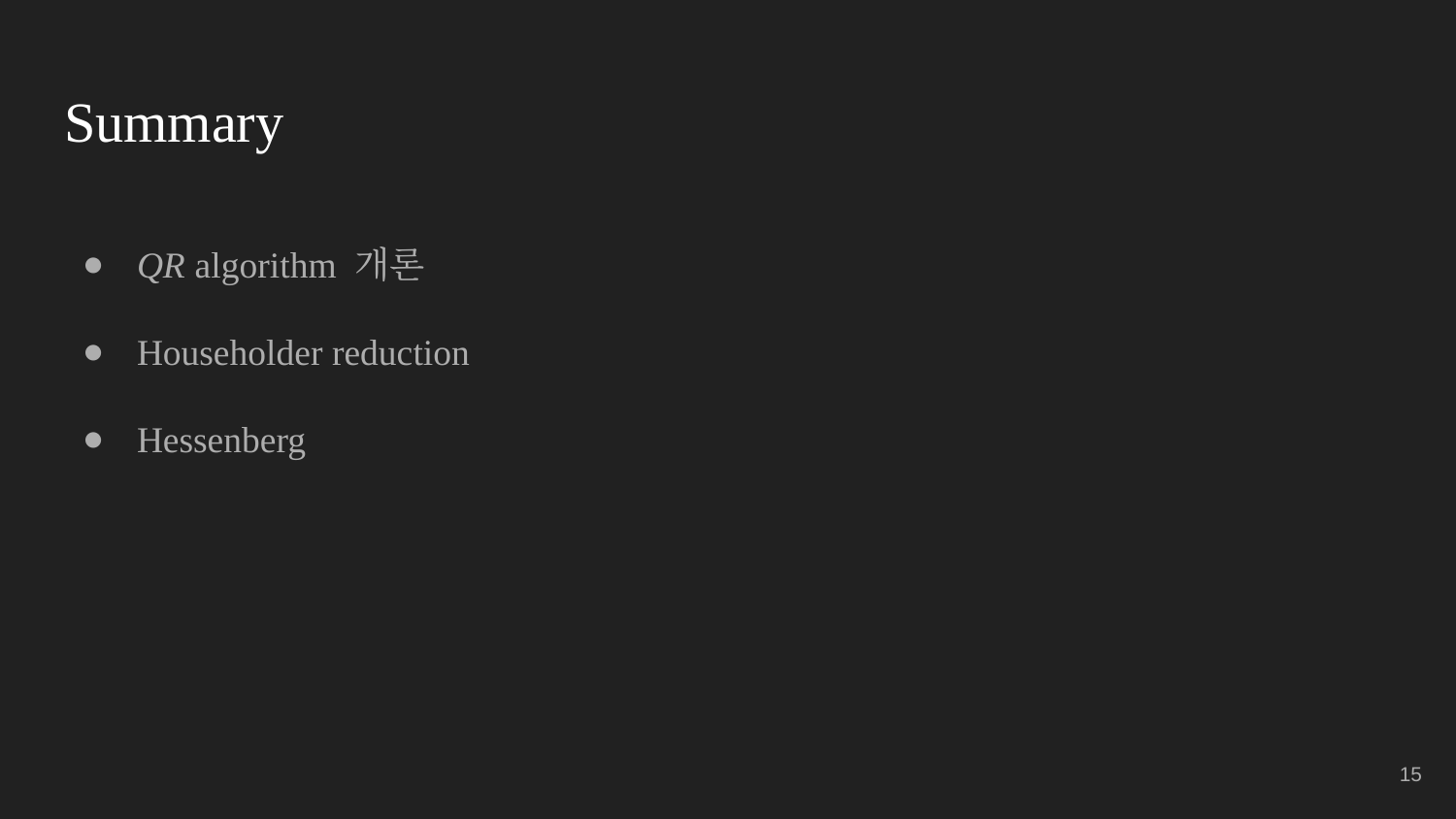

# Summary
QR algorithm 개론
Householder reduction
Hessenberg
15